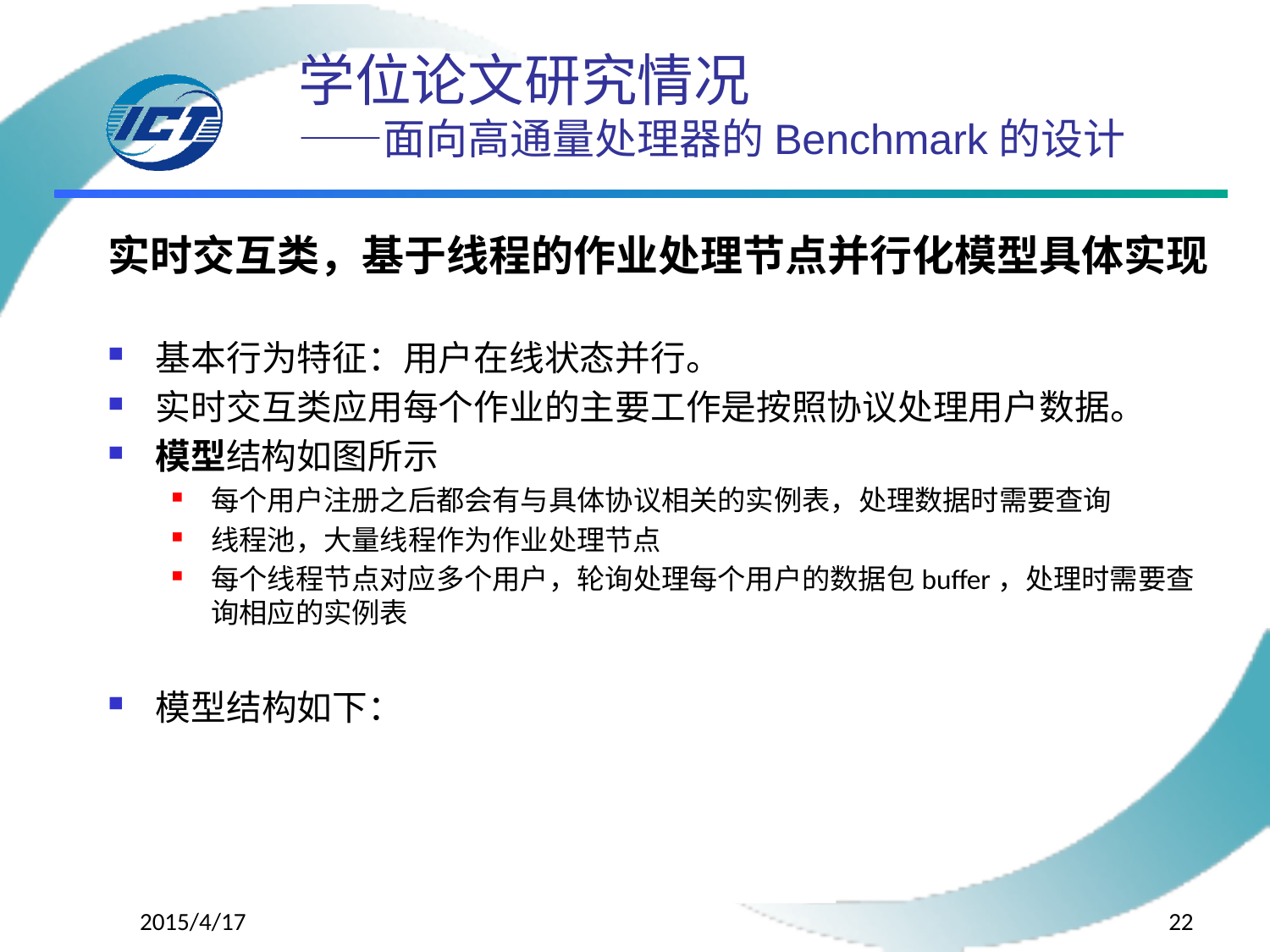

# 学位论文研究情况 ——面向高通量处理器的Benchmark的设计
实时交互类，基于线程的作业处理节点并行化模型具体实现

基本行为特征：用户在线状态并行。
实时交互类应用每个作业的主要工作是按照协议处理用户数据。
模型结构如图所示
每个用户注册之后都会有与具体协议相关的实例表，处理数据时需要查询
线程池，大量线程作为作业处理节点
每个线程节点对应多个用户，轮询处理每个用户的数据包buffer，处理时需要查询相应的实例表

模型结构如下：
2015/4/17
22